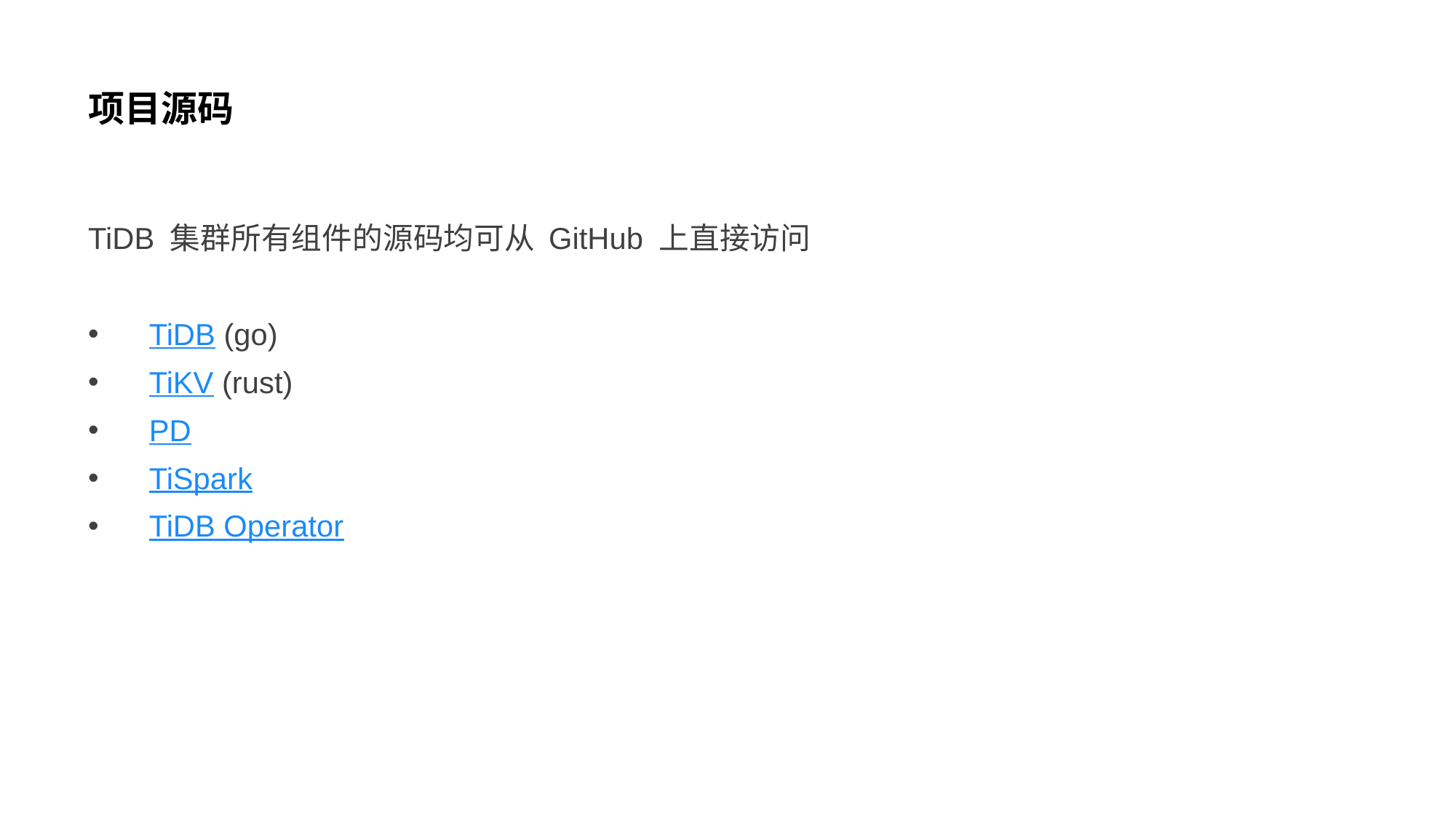

# 项目源码
TiDB 集群所有组件的源码均可从 GitHub 上直接访问

    TiDB (go)
    TiKV (rust)
    PD
    TiSpark
    TiDB Operator